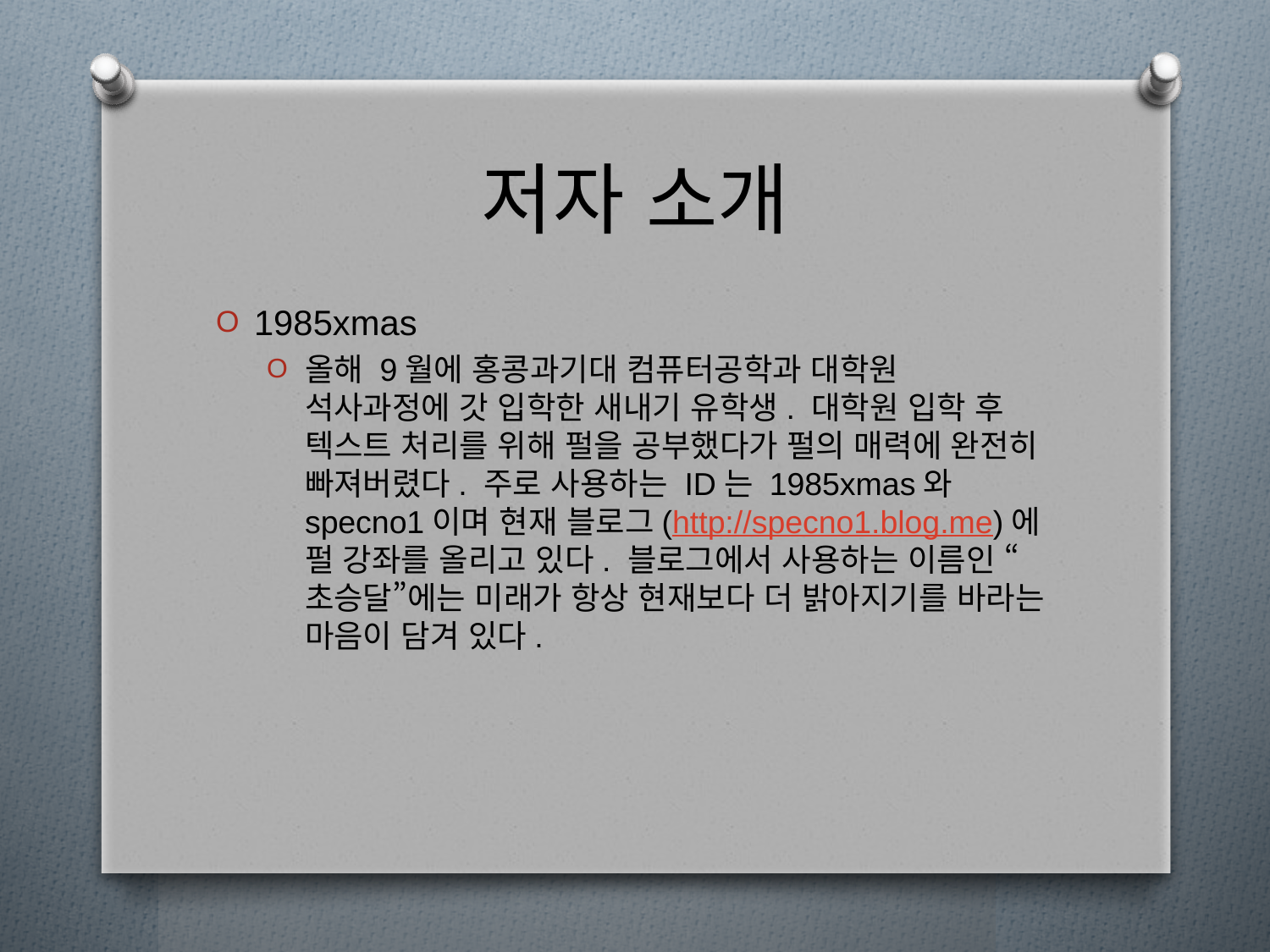

# 저자 소개
1985xmas
올해 9월에 홍콩과기대 컴퓨터공학과 대학원 석사과정에 갓 입학한 새내기 유학생. 대학원 입학 후 텍스트 처리를 위해 펄을 공부했다가 펄의 매력에 완전히 빠져버렸다. 주로 사용하는 ID는 1985xmas와 specno1이며 현재 블로그(http://specno1.blog.me)에 펄 강좌를 올리고 있다. 블로그에서 사용하는 이름인 “초승달”에는 미래가 항상 현재보다 더 밝아지기를 바라는 마음이 담겨 있다.